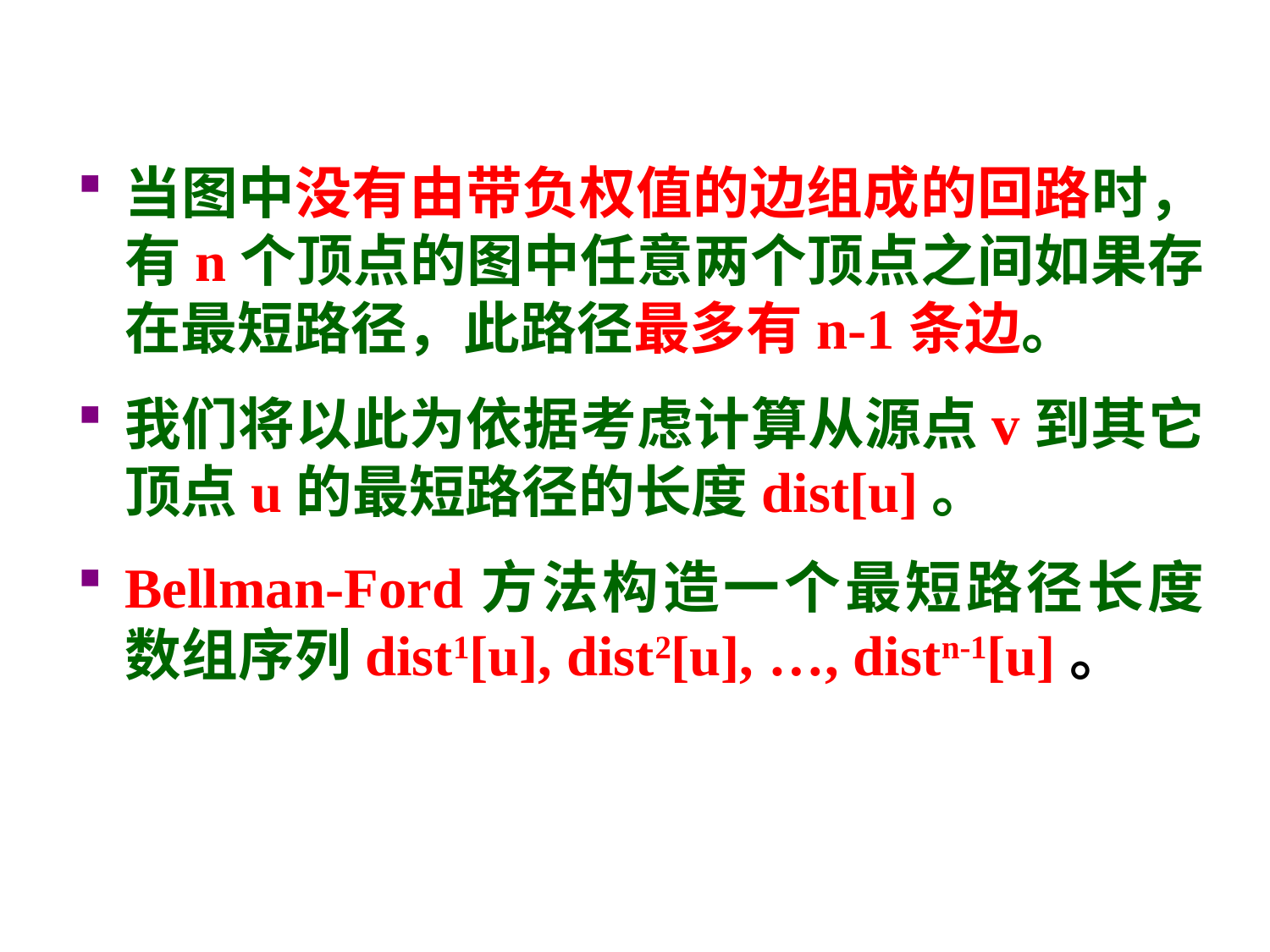

当图中没有由带负权值的边组成的回路时，有n个顶点的图中任意两个顶点之间如果存在最短路径，此路径最多有n-1条边。
我们将以此为依据考虑计算从源点v到其它顶点u的最短路径的长度dist[u]。
Bellman-Ford方法构造一个最短路径长度数组序列dist1[u], dist2[u], …, distn-1[u]。
146